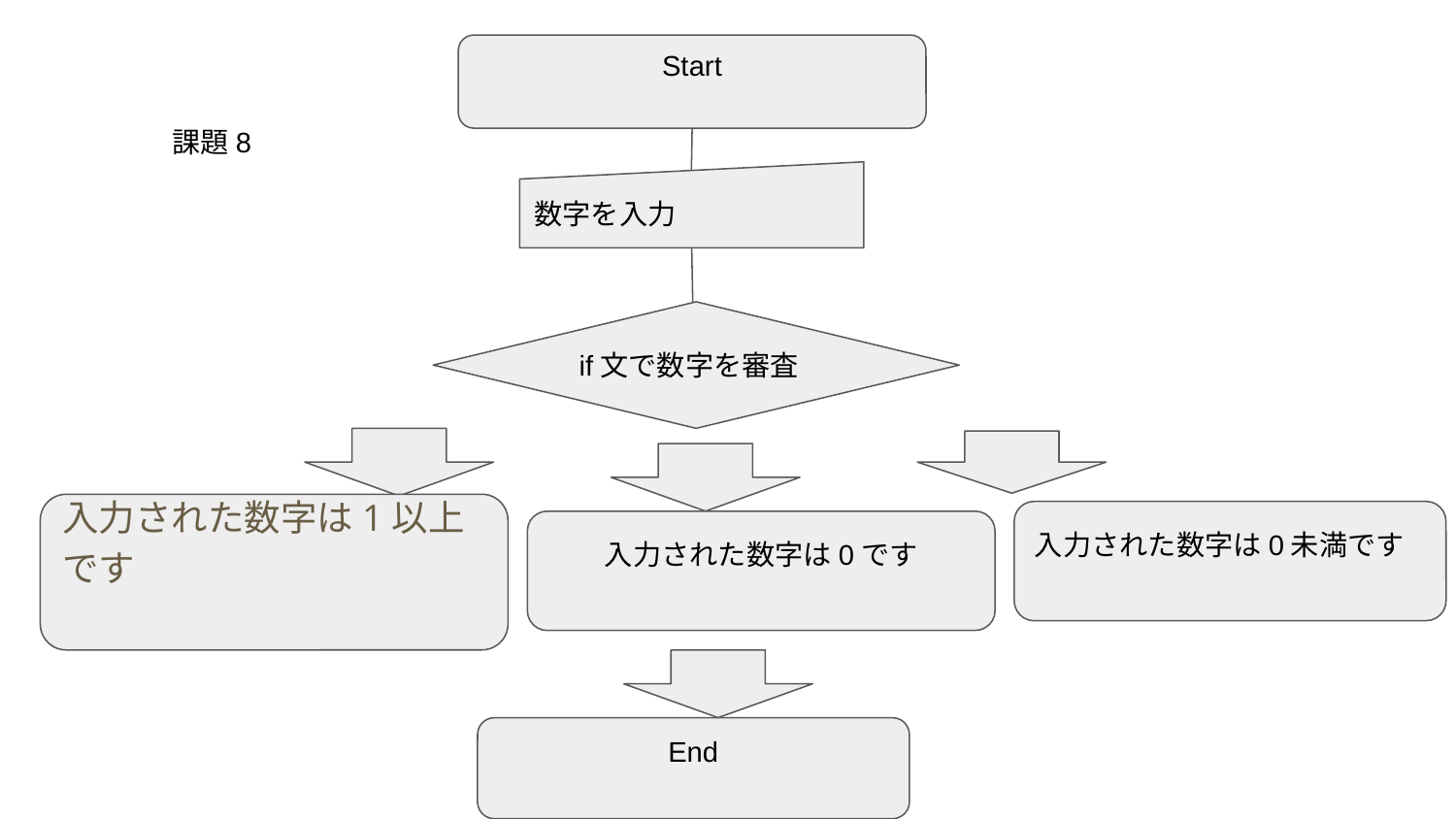

Start

課題8

数字を入力
if文で数字を審査

入力された数字は1以上です

入力された数字は0未満です

入力された数字は0です

End